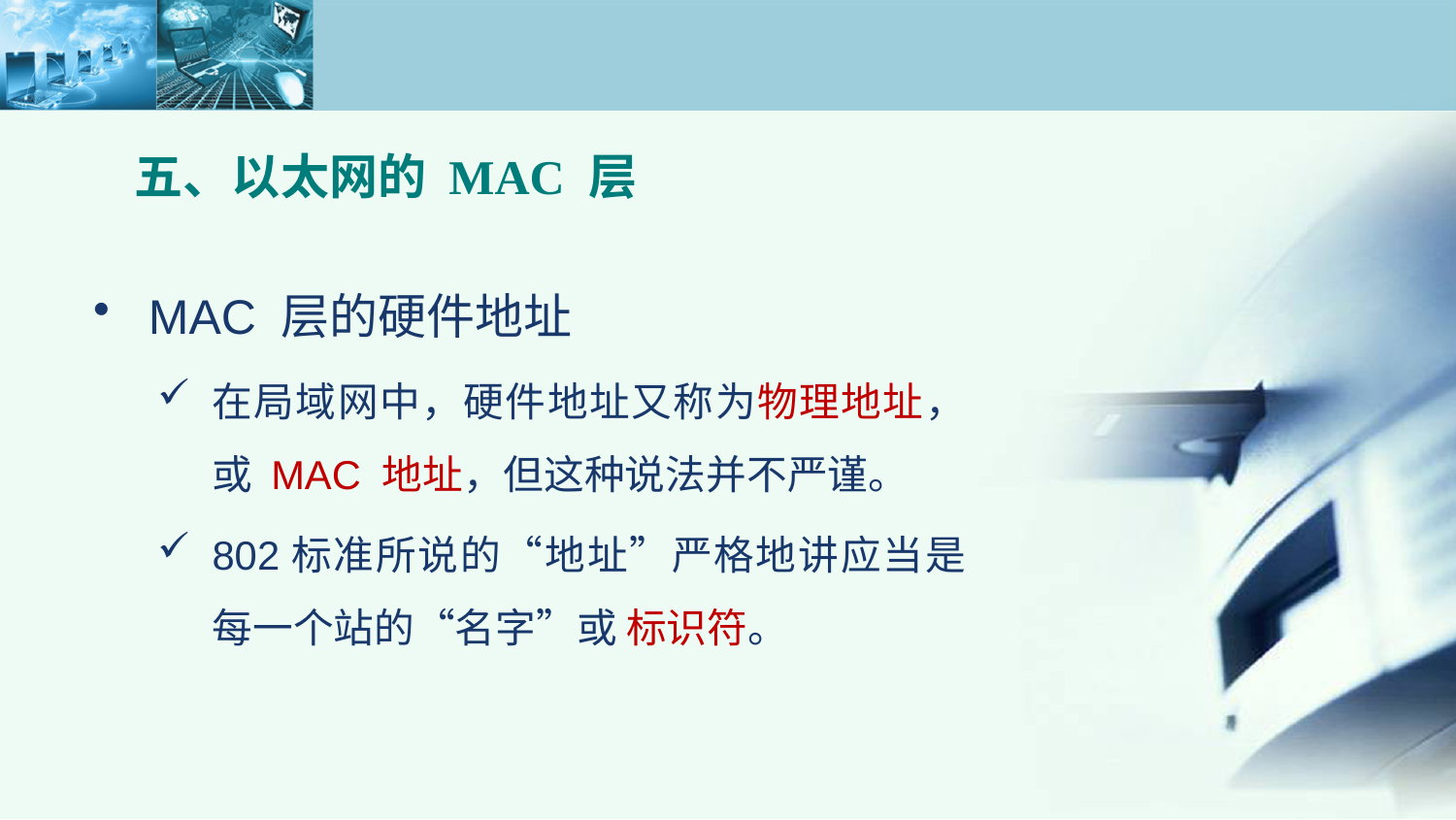

五、以太网的 MAC 层
MAC 层的硬件地址
在局域网中，硬件地址又称为物理地址，或 MAC 地址，但这种说法并不严谨。
802标准所说的“地址”严格地讲应当是每一个站的“名字”或 标识符。